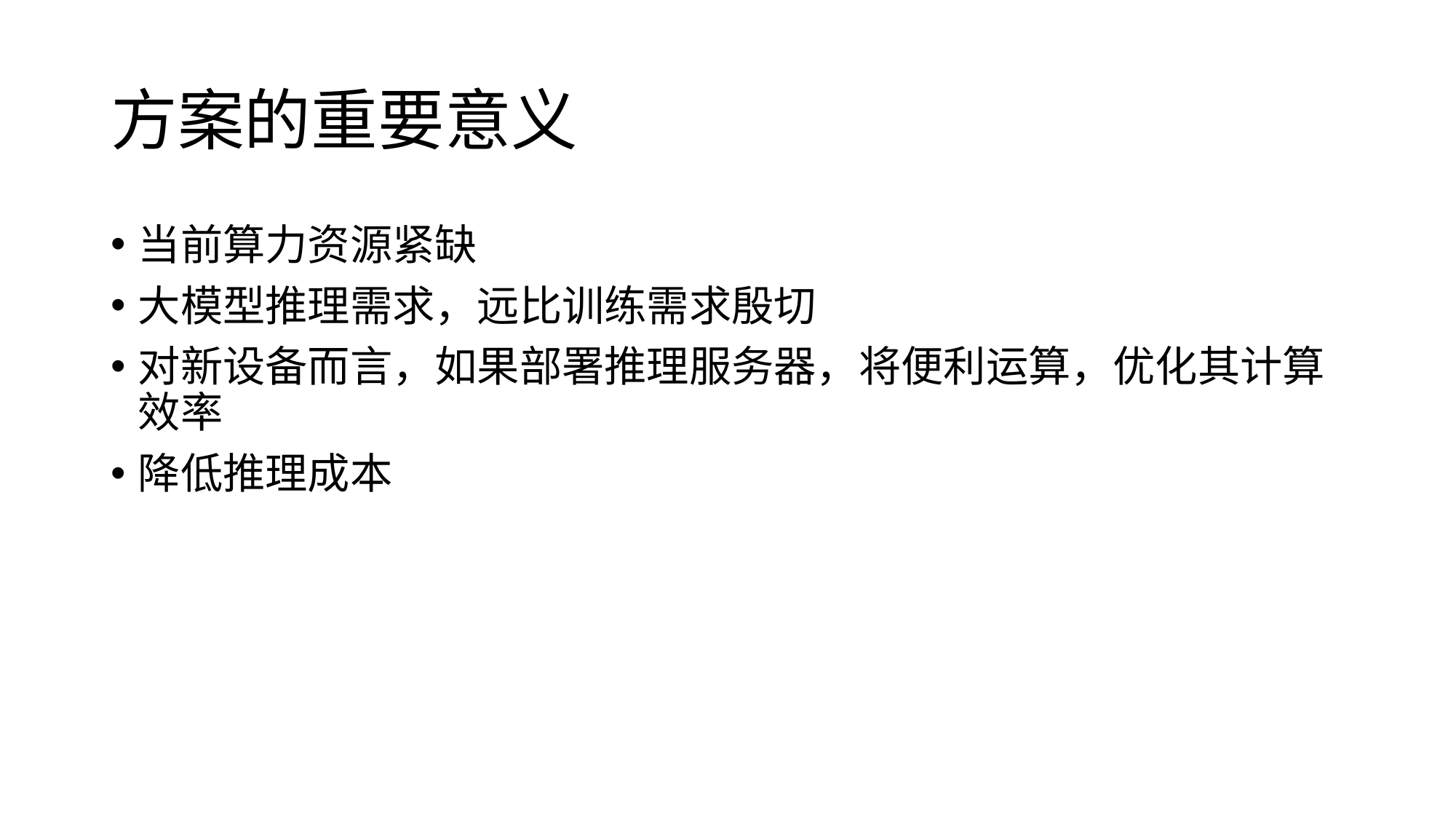

# 方案的重要意义
当前算力资源紧缺
大模型推理需求，远比训练需求殷切
对新设备而言，如果部署推理服务器，将便利运算，优化其计算效率
降低推理成本